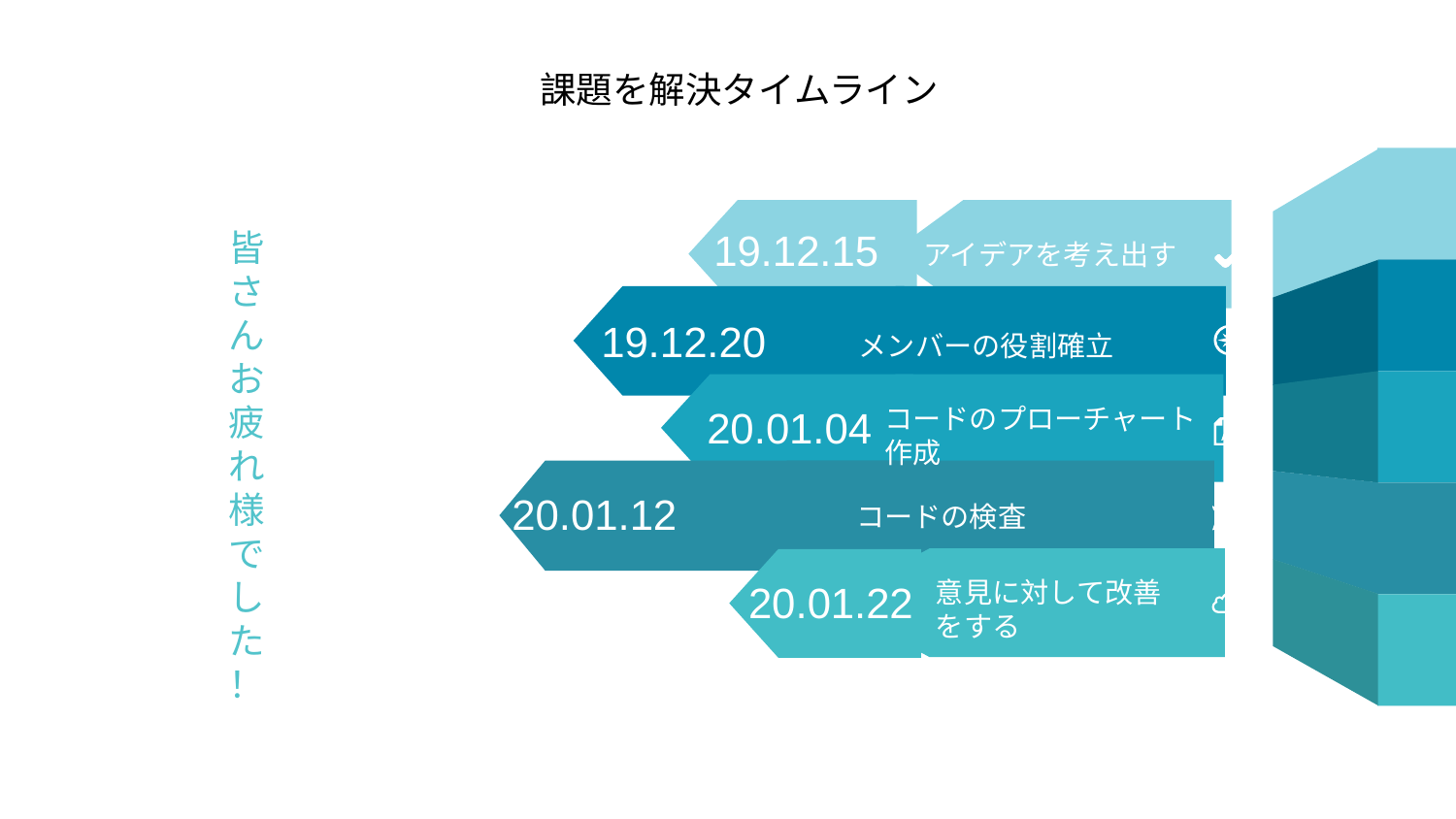

課題を解決タイムライン

皆
さ
ん
お
疲
れ
様
で
し
た
！

19.12.15
アイデアを考え出す

19.12.20
メンバーの役割確立

20.01.04
コードのプローチャート作成

20.01.12
コードの検査

意見に対して改善をする
20.01.22